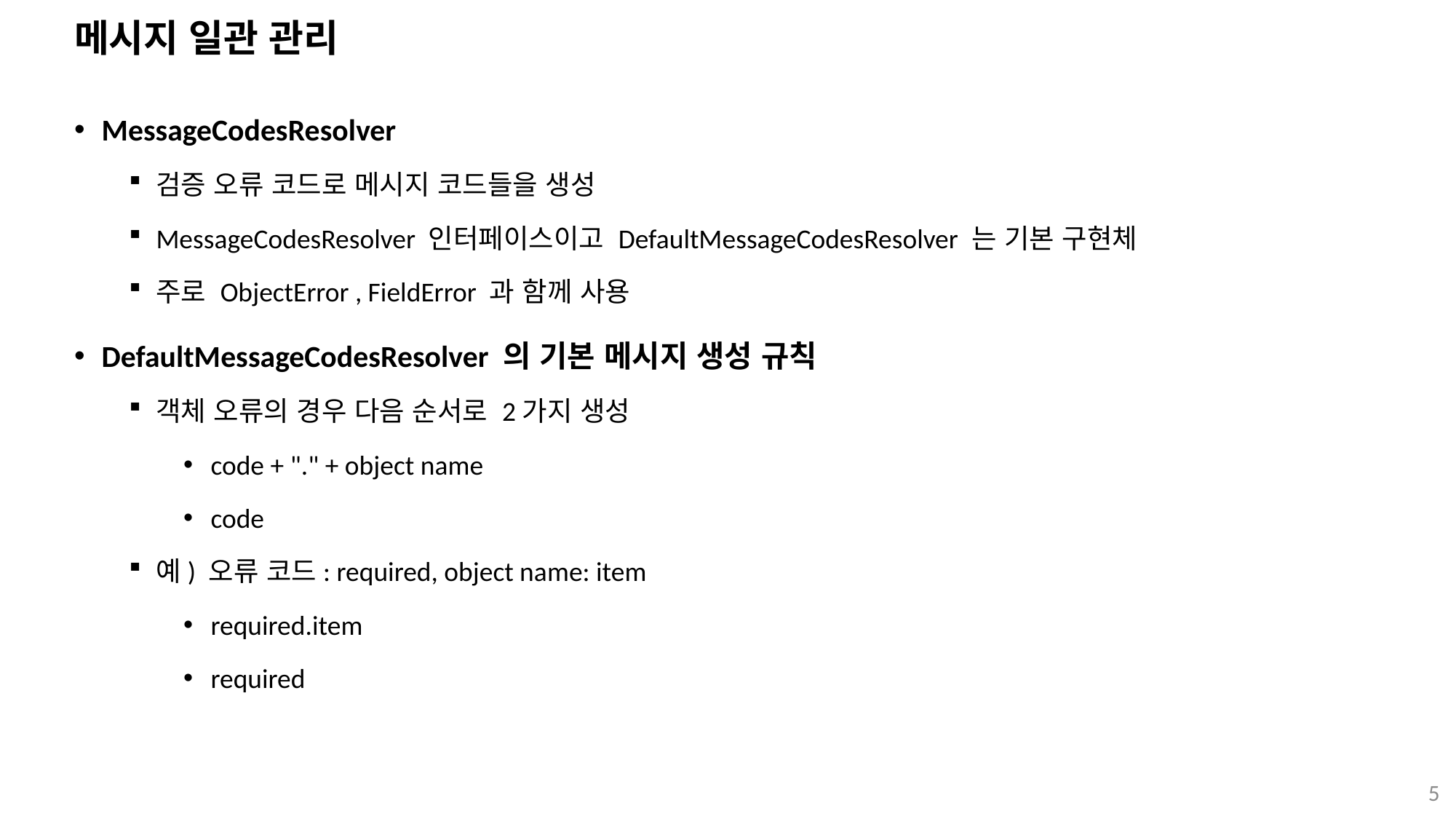

# 메시지 일관 관리
MessageCodesResolver
검증 오류 코드로 메시지 코드들을 생성
MessageCodesResolver 인터페이스이고 DefaultMessageCodesResolver 는 기본 구현체
주로 ObjectError , FieldError 과 함께 사용
DefaultMessageCodesResolver 의 기본 메시지 생성 규칙
객체 오류의 경우 다음 순서로 2가지 생성
code + "." + object name
code
예) 오류 코드: required, object name: item
required.item
required

5